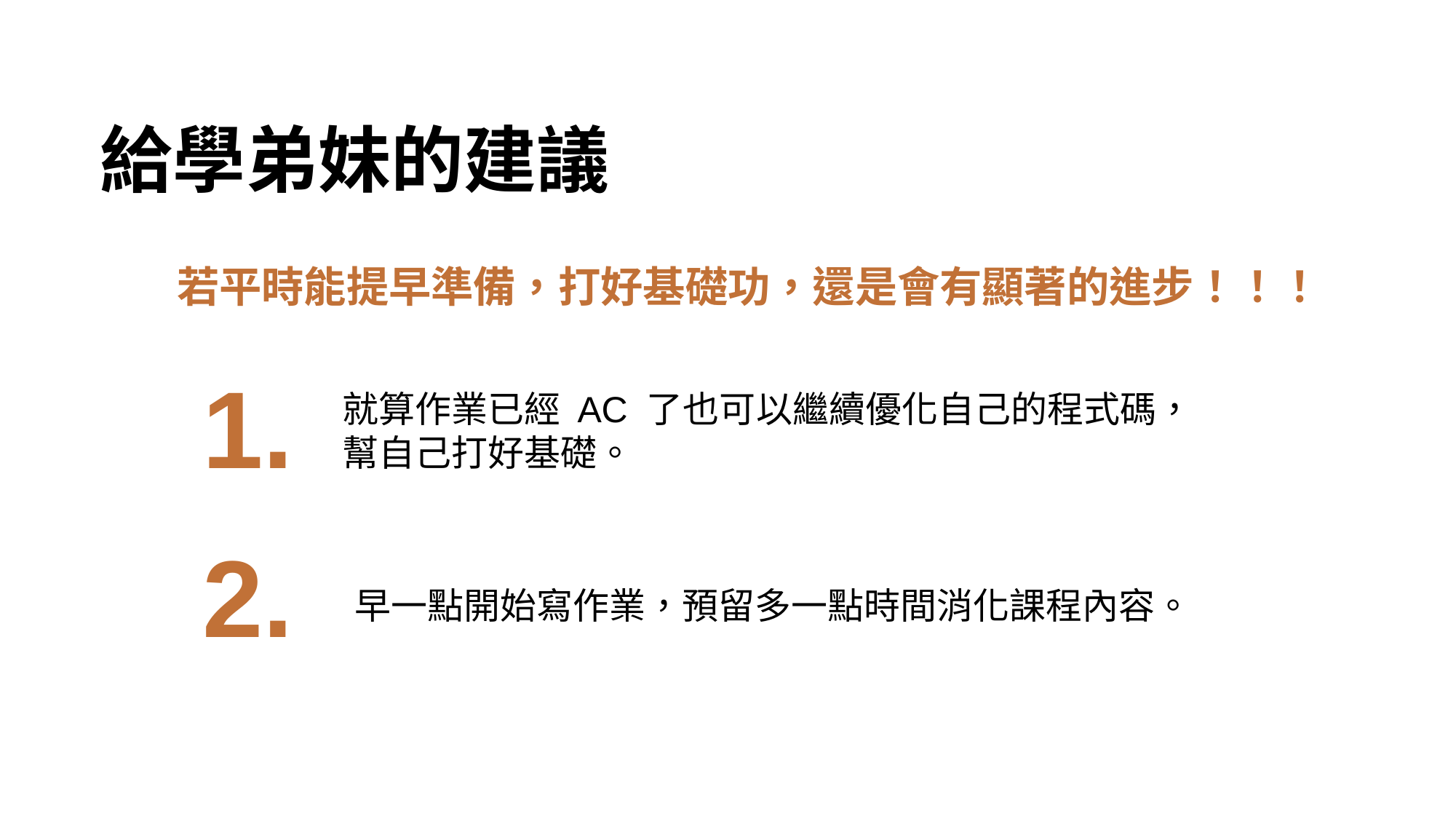

給學弟妹的建議

若平時能提早準備，打好基礎功，還是會有顯著的進步！！！
1.
就算作業已經 AC 了也可以繼續優化自己的程式碼，
幫自己打好基礎。
2.
早一點開始寫作業，預留多一點時間消化課程內容。